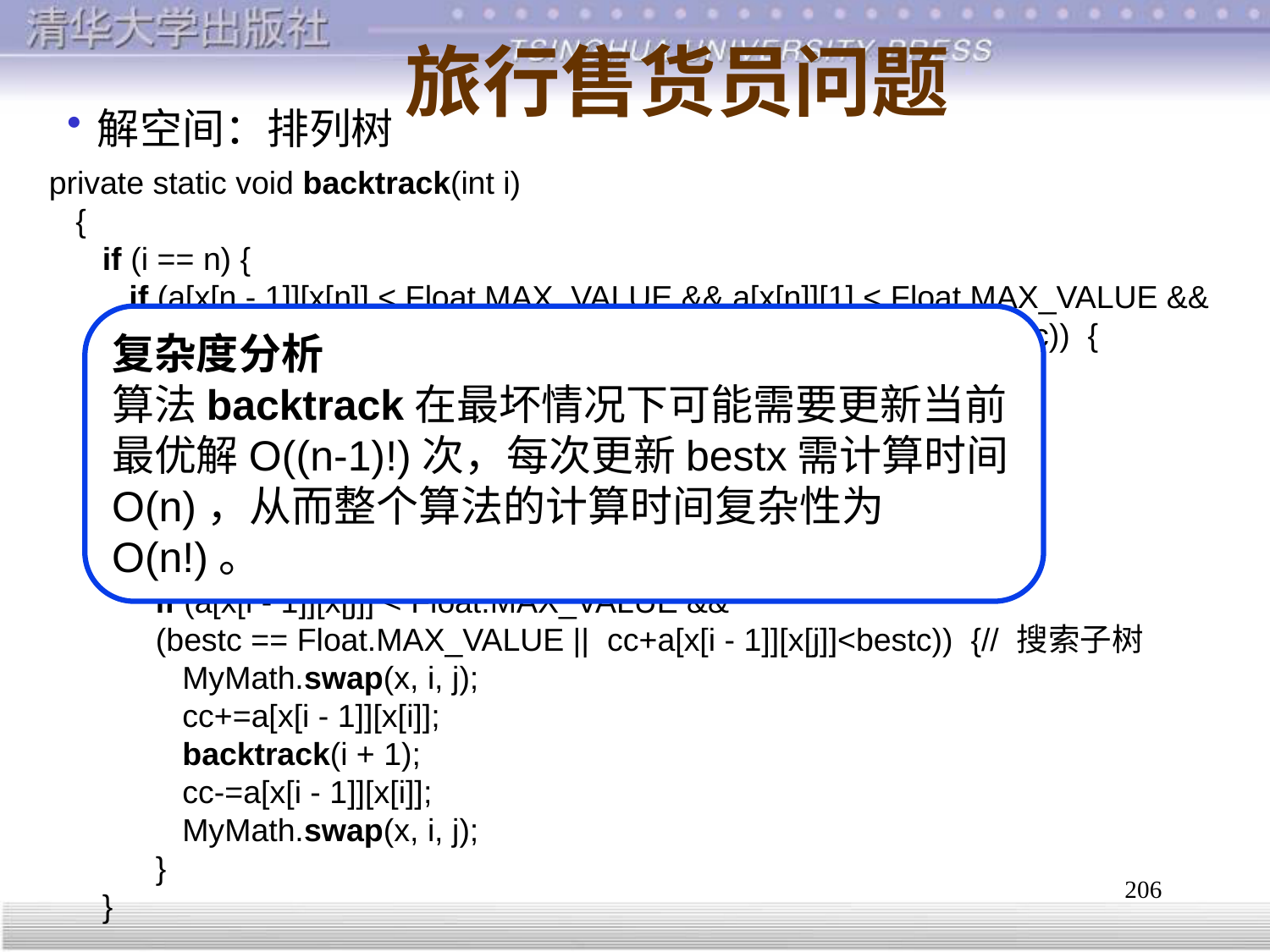

# 旅行售货员问题
解空间：排列树
private static void backtrack(int i)
   {
      if (i == n) {
         if (a[x[n - 1]][x[n]] < Float.MAX_VALUE && a[x[n]][1] < Float.MAX_VALUE &&
        (bestc == Float.MAX_VALUE || cc+a[x[n - 1]][x[n]]+a[x[n]][1]<bestc))  {
            for (int j = 1; j <= n; j++)  bestx[j] = x[j];
            bestc = cc+a[x[n - 1]][x[n]]+a[x[n]][1];
         }
      }  else  {
         for (int j = i; j <= n; j++)
            // 是否可进入x[j]子树?
            if (a[x[i - 1]][x[j]] < Float.MAX_VALUE &&
            (bestc == Float.MAX_VALUE ||  cc+a[x[i - 1]][x[j]]<bestc))  {// 搜索子树
               MyMath.swap(x, i, j);
               cc+=a[x[i - 1]][x[i]];
               backtrack(i + 1);
               cc-=a[x[i - 1]][x[i]];
               MyMath.swap(x, i, j);
            }
      }
复杂度分析
算法backtrack在最坏情况下可能需要更新当前最优解O((n-1)!)次，每次更新bestx需计算时间O(n)，从而整个算法的计算时间复杂性为O(n!)。
206